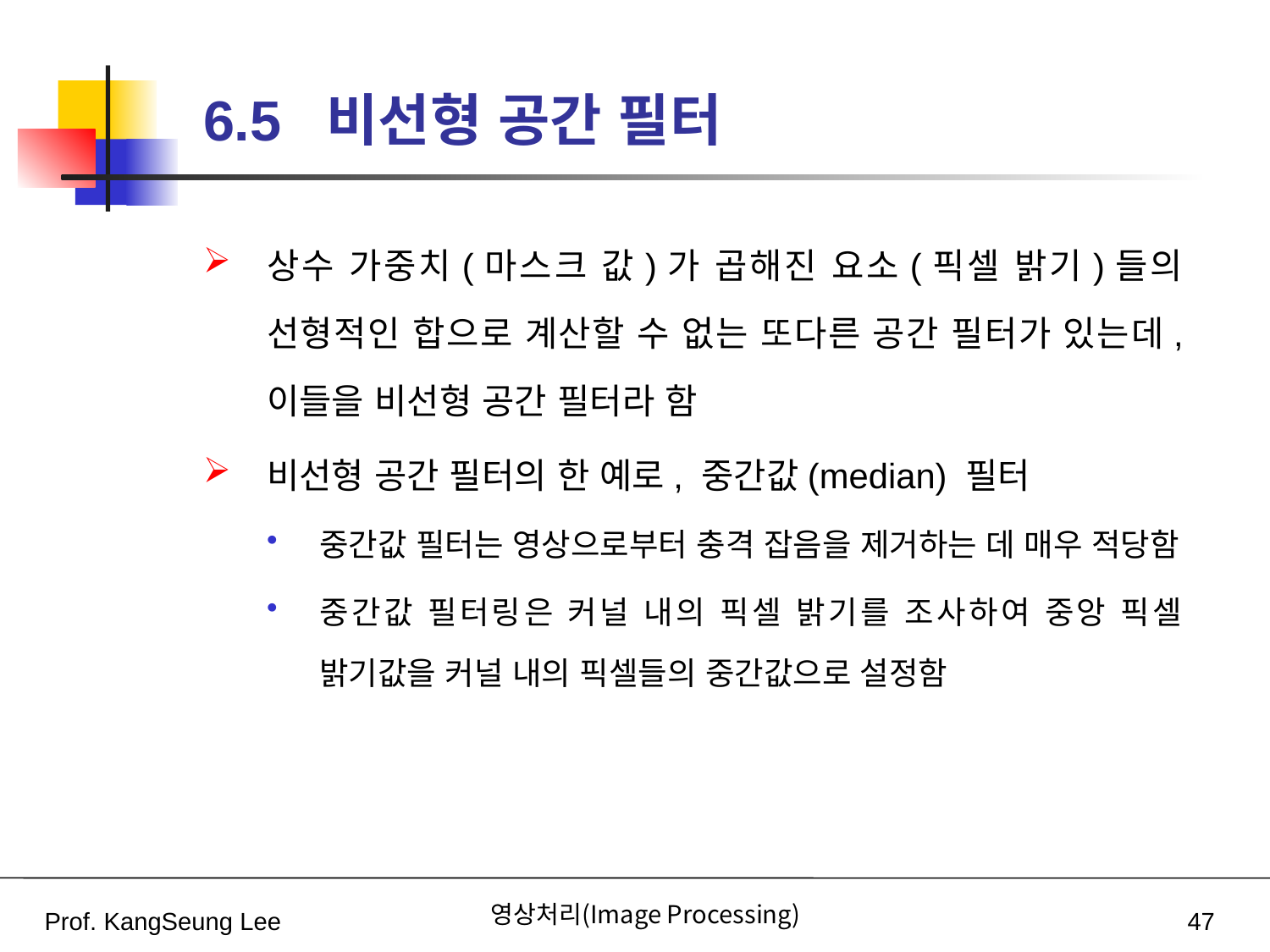

# 6.5  비선형 공간 필터
상수 가중치(마스크 값)가 곱해진 요소(픽셀 밝기)들의 선형적인 합으로 계산할 수 없는 또다른 공간 필터가 있는데, 이들을 비선형 공간 필터라 함
비선형 공간 필터의 한 예로, 중간값(median) 필터
중간값 필터는 영상으로부터 충격 잡음을 제거하는 데 매우 적당함
중간값 필터링은 커널 내의 픽셀 밝기를 조사하여 중앙 픽셀 밝기값을 커널 내의 픽셀들의 중간값으로 설정함
Prof. KangSeung Lee
영상처리(Image Processing)
47